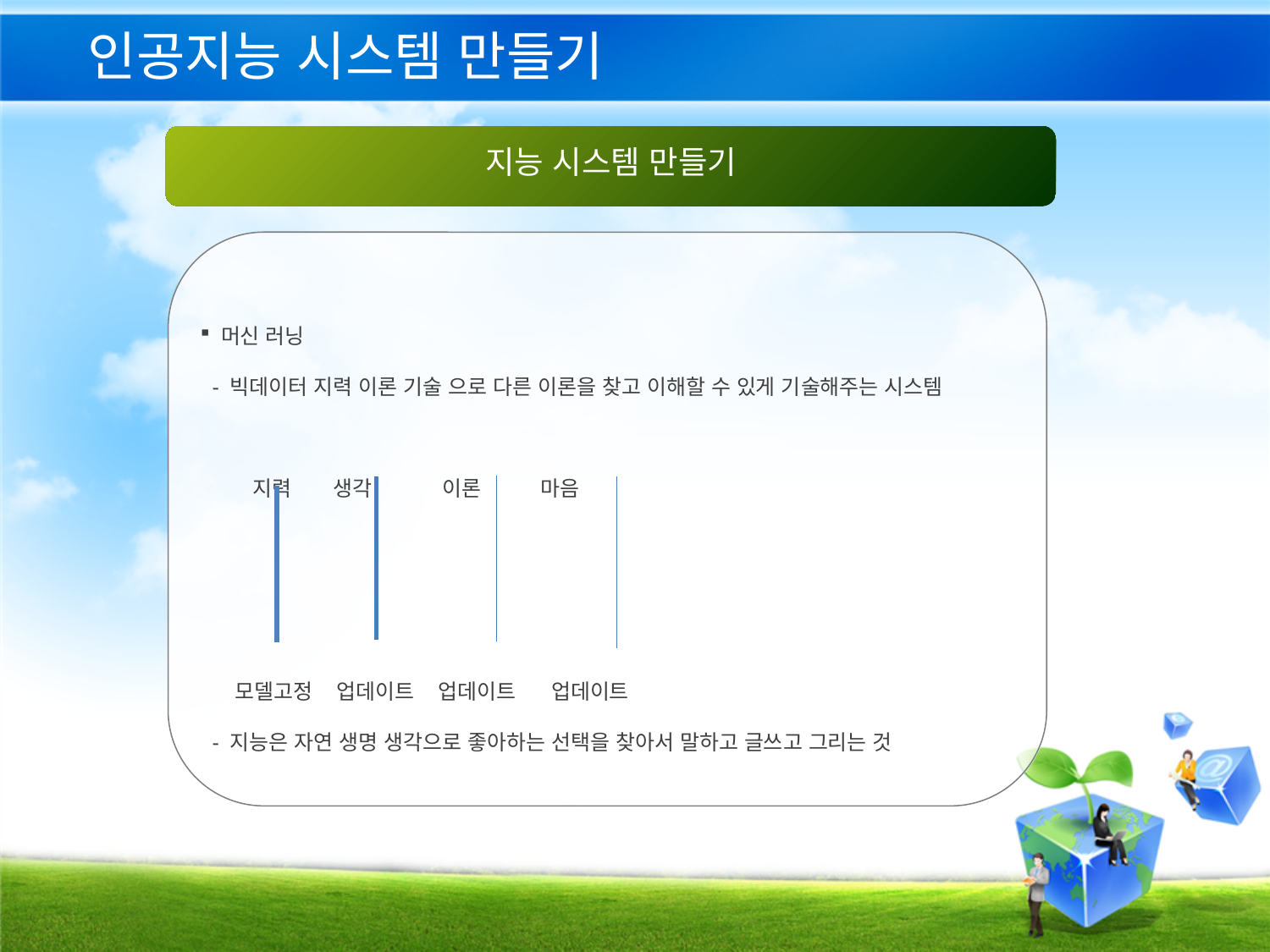

# 인공지능 시스템 만들기

지능 시스템 만들기

 머신 러닝
  - 빅데이터 지력 이론 기술 으로 다른 이론을 찾고 이해할 수 있게 기술해주는 시스템

        지력       생각            이론          마음

     모델고정    업데이트    업데이트      업데이트
  - 지능은 자연 생명 생각으로 좋아하는 선택을 찾아서 말하고 글쓰고 그리는 것